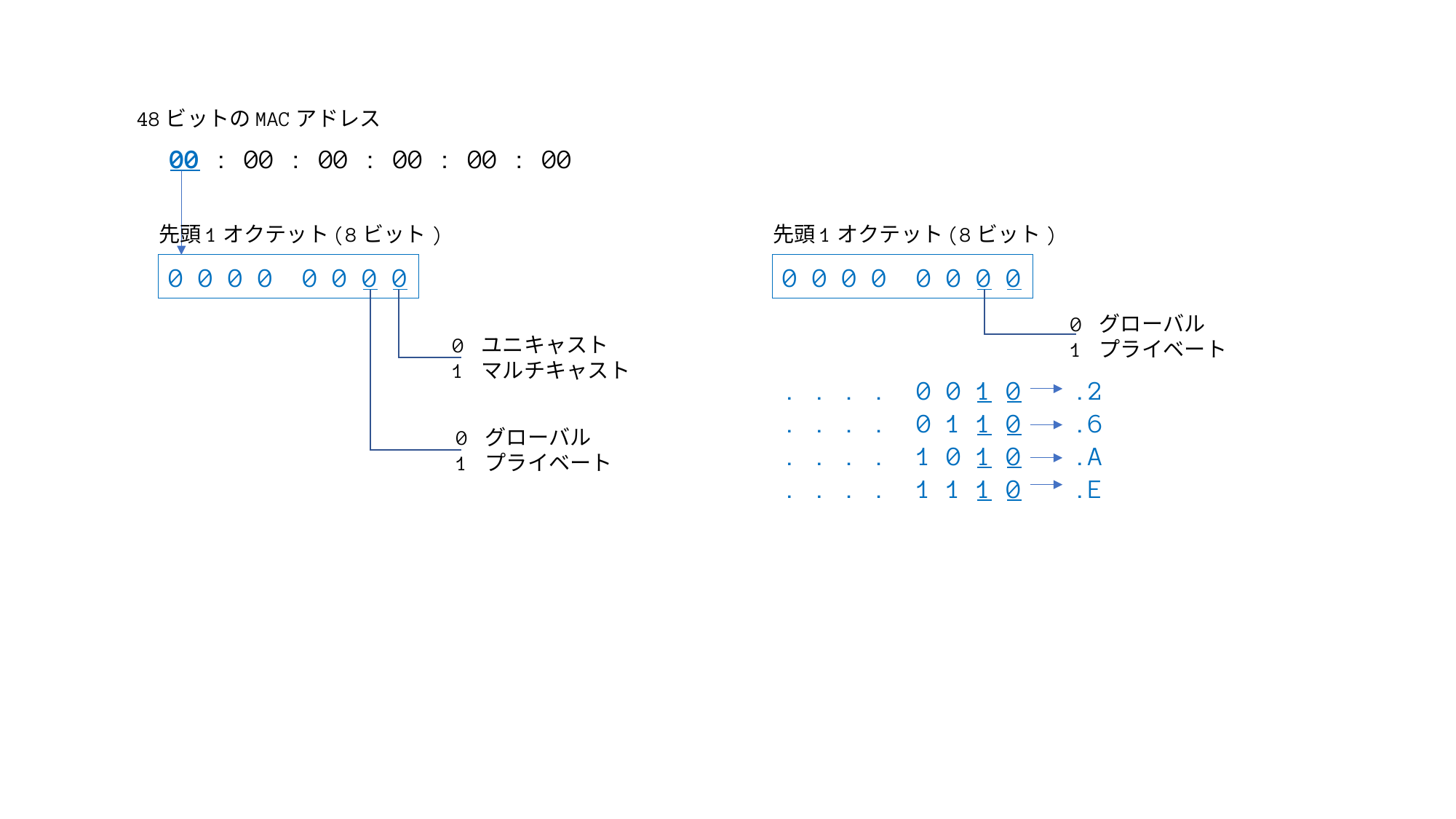

48ビットのMACアドレス
00 : 00 : 00 : 00 : 00 : 00
先頭1オクテット(8ビット)
先頭1オクテット(8ビット)
0 0 0 0  0 0 0 0
0 0 0 0  0 0 0 0

0 グローバル
1 プライベート
0 ユニキャスト
1 マルチキャスト
. . . .  0 0 1 0
. . . .  0 1 1 0
. . . .  1 0 1 0
. . . .  1 1 1 0
.2
.6
.A
.E
0 グローバル
1 プライベート